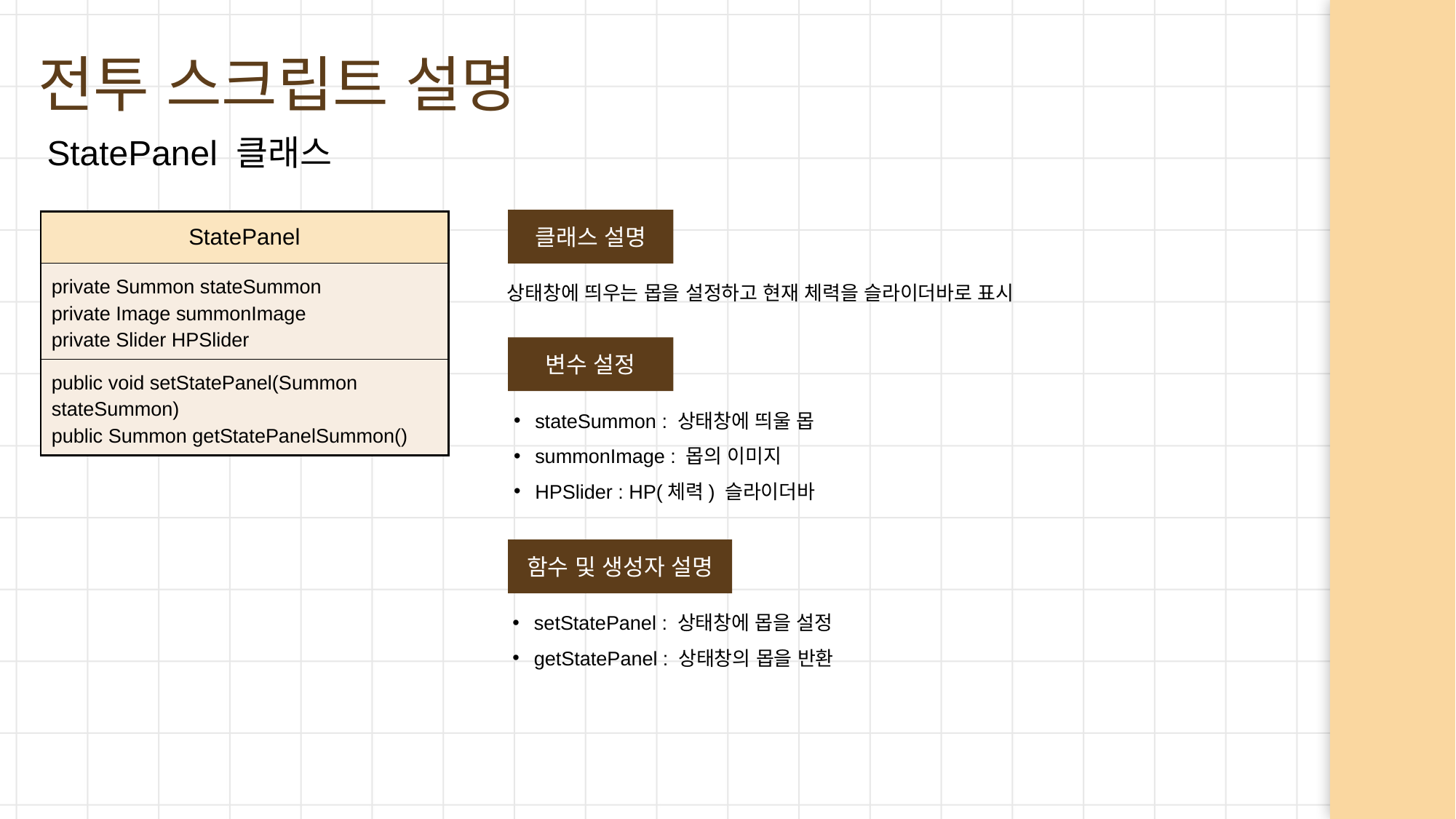

전투 스크립트 설명
StatePanel 클래스
클래스 설명
상태창에 띄우는 몹을 설정하고 현재 체력을 슬라이더바로 표시
| StatePanel |
| --- |
| private Summon stateSummon private Image summonImage private Slider HPSlider |
| public void setStatePanel(Summon stateSummon) public Summon getStatePanelSummon() |
변수 설정
stateSummon : 상태창에 띄울 몹
summonImage : 몹의 이미지
HPSlider : HP(체력) 슬라이더바
함수 및 생성자 설명
setStatePanel : 상태창에 몹을 설정
getStatePanel : 상태창의 몹을 반환